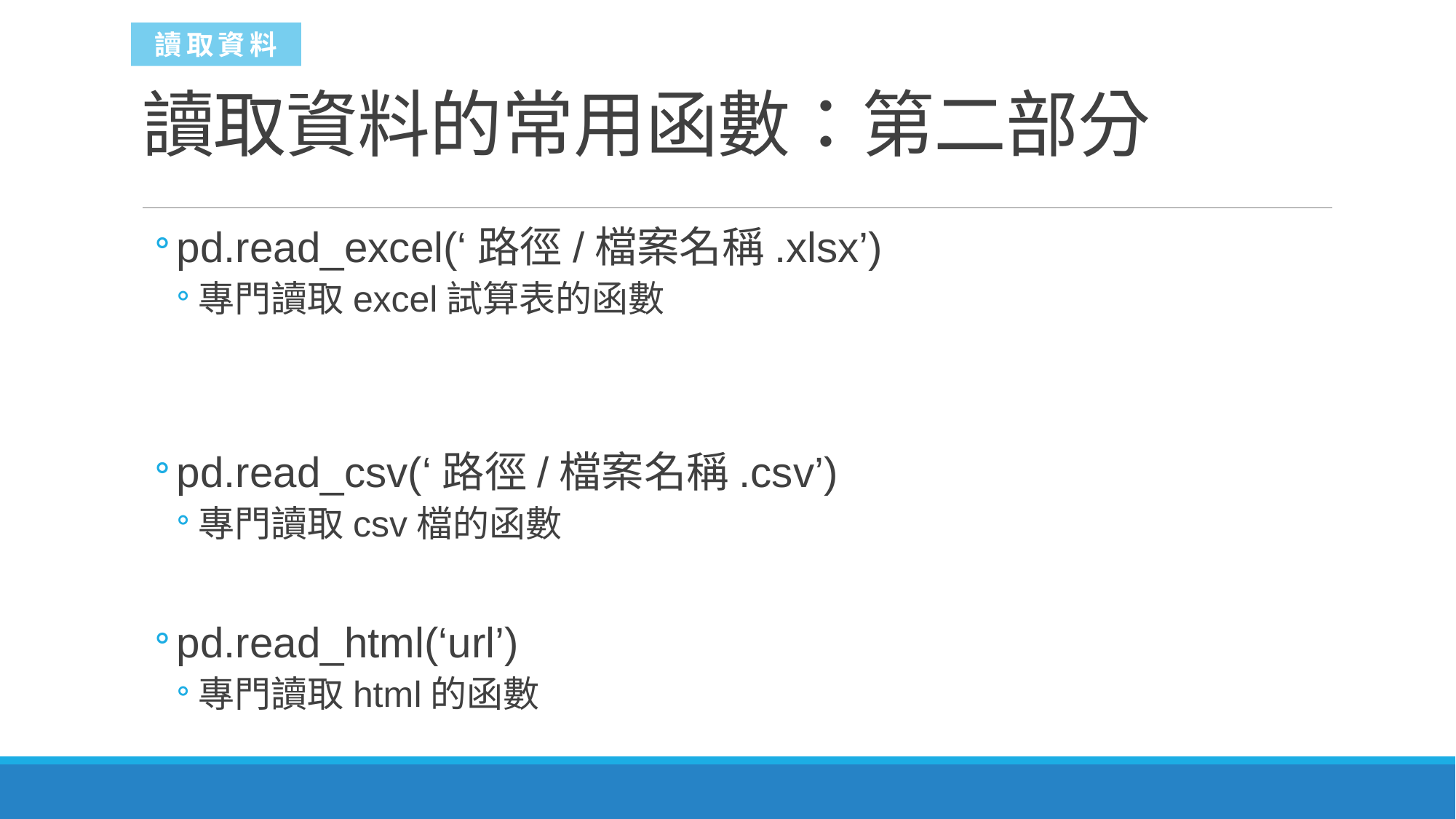

讀取資料
# 讀取資料的常用函數：第二部分
pd.read_excel(‘路徑/檔案名稱.xlsx’)
專門讀取excel試算表的函數

pd.read_csv(‘路徑/檔案名稱.csv’)
專門讀取csv檔的函數

pd.read_html(‘url’)
專門讀取html的函數